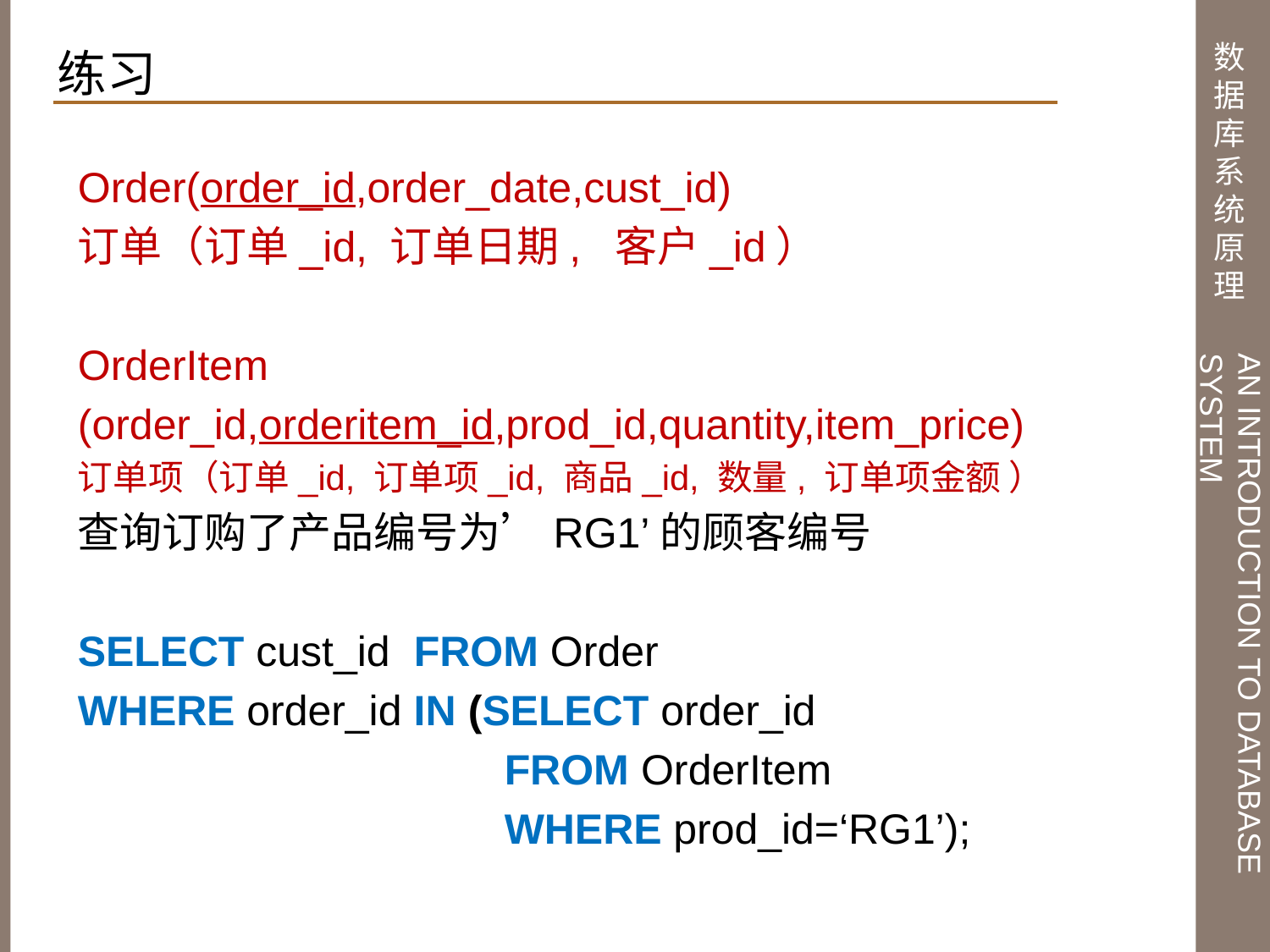

练习

Order(order_id,order_date,cust_id)
订单（订单_id, 订单日期,  客户_id）

OrderItem
(order_id,orderitem_id,prod_id,quantity,item_price)
订单项（订单_id, 订单项_id, 商品_id, 数量, 订单项金额 ）
查询订购了产品编号为’RG1’的顾客编号

SELECT cust_id  FROM Order
WHERE order_id IN (SELECT order_id
                                    FROM OrderItem
                                    WHERE prod_id=‘RG1’);